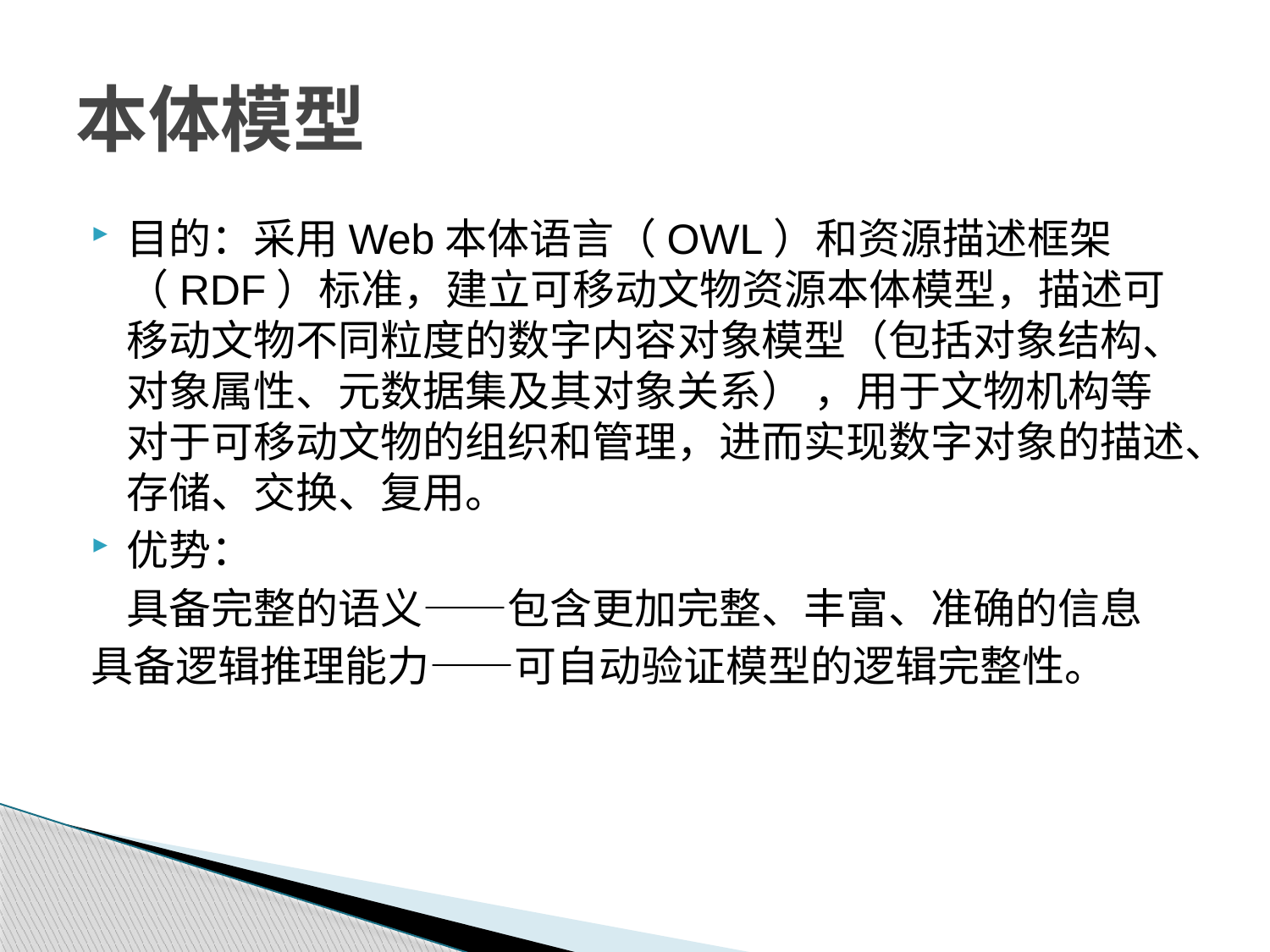

# 本体模型
目的：采用Web本体语言（OWL）和资源描述框架（RDF）标准，建立可移动文物资源本体模型，描述可移动文物不同粒度的数字内容对象模型（包括对象结构、对象属性、元数据集及其对象关系） ，用于文物机构等对于可移动文物的组织和管理，进而实现数字对象的描述、存储、交换、复用。
优势：
	具备完整的语义——包含更加完整、丰富、准确的信息
具备逻辑推理能力——可自动验证模型的逻辑完整性。